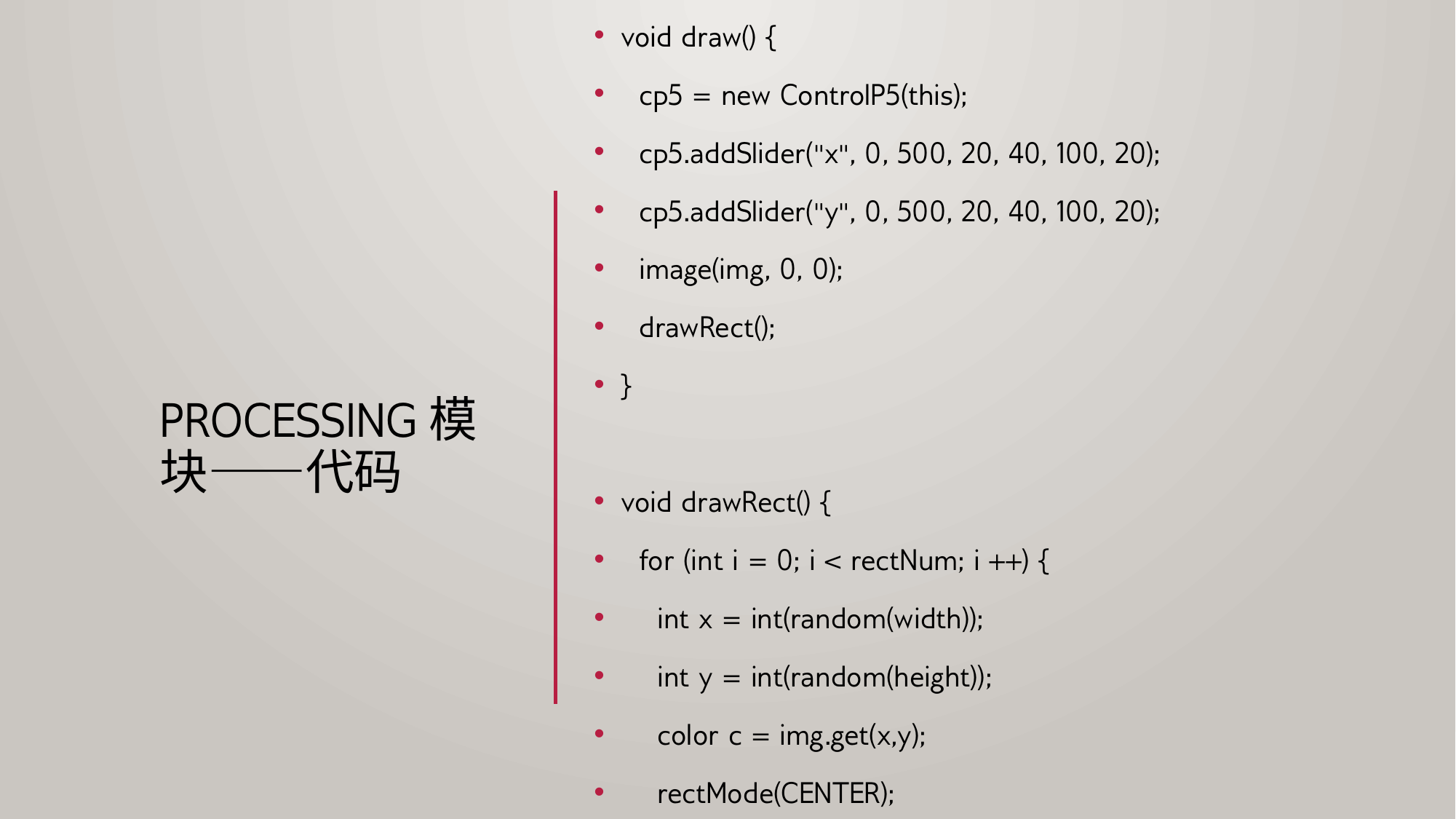

void draw() {
  cp5 = new ControlP5(this);
  cp5.addSlider("x", 0, 500, 20, 40, 100, 20);
  cp5.addSlider("y", 0, 500, 20, 40, 100, 20);
  image(img, 0, 0);
  drawRect();
}

void drawRect() {
  for (int i = 0; i < rectNum; i ++) {
    int x = int(random(width));
    int y = int(random(height));
    color c = img.get(x,y);
    rectMode(CENTER);
# processinG模块——代码